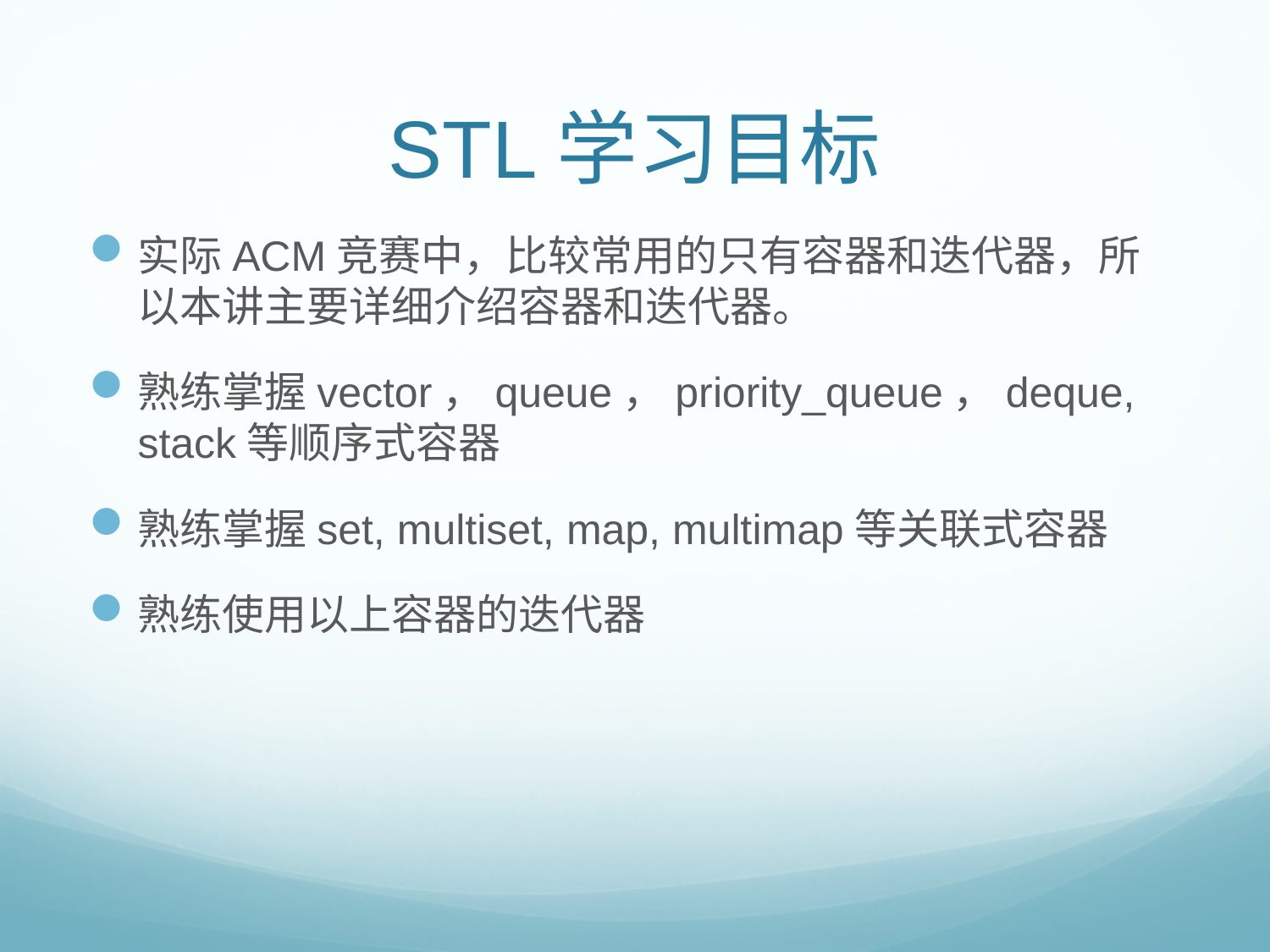

# STL学习目标
实际ACM竞赛中，比较常用的只有容器和迭代器，所以本讲主要详细介绍容器和迭代器。
熟练掌握vector，queue，priority_queue，deque, stack等顺序式容器
熟练掌握set, multiset, map, multimap等关联式容器
熟练使用以上容器的迭代器